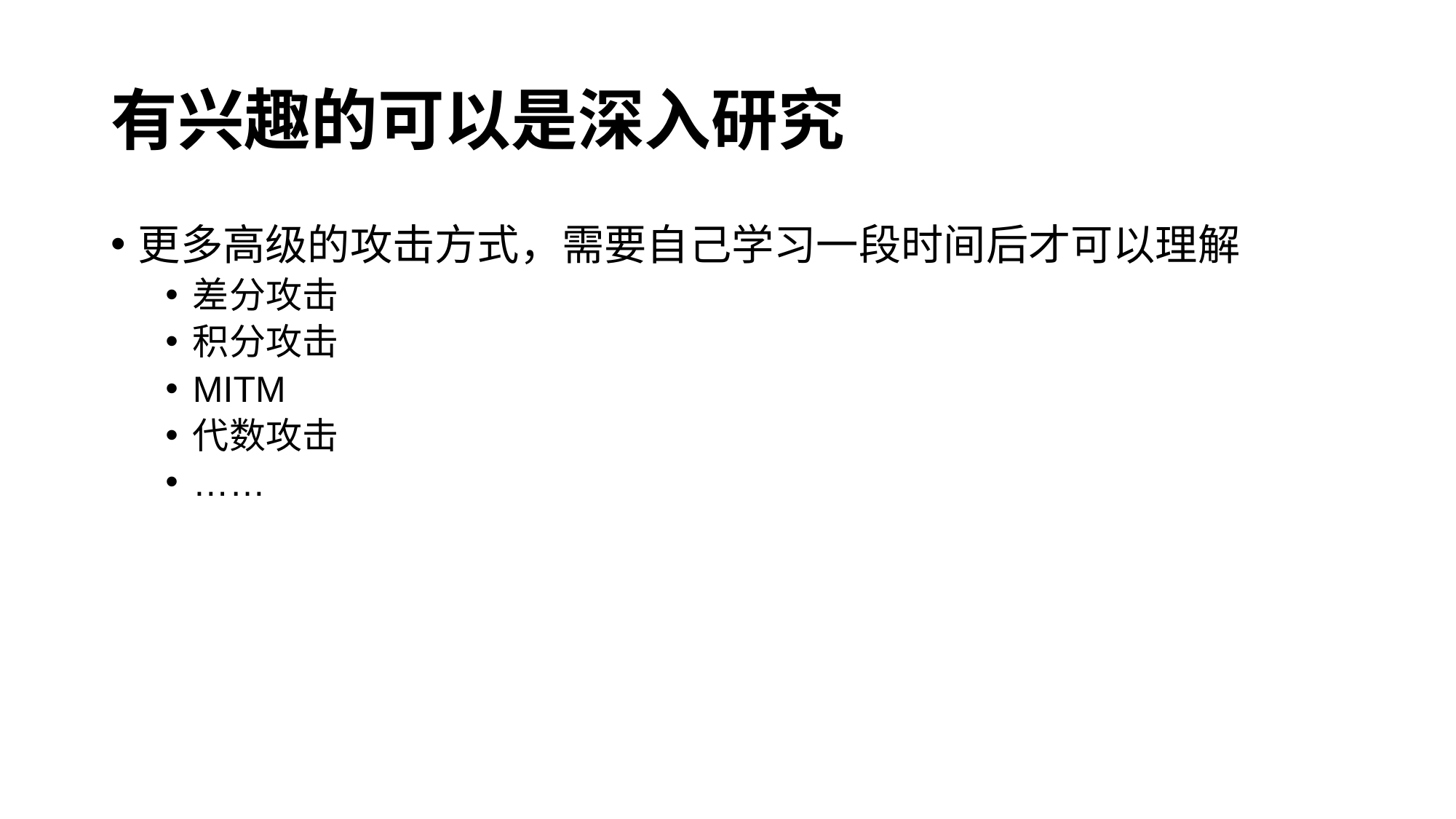

# 有兴趣的可以是深入研究
更多高级的攻击方式，需要自己学习一段时间后才可以理解
差分攻击
积分攻击
MITM
代数攻击
……